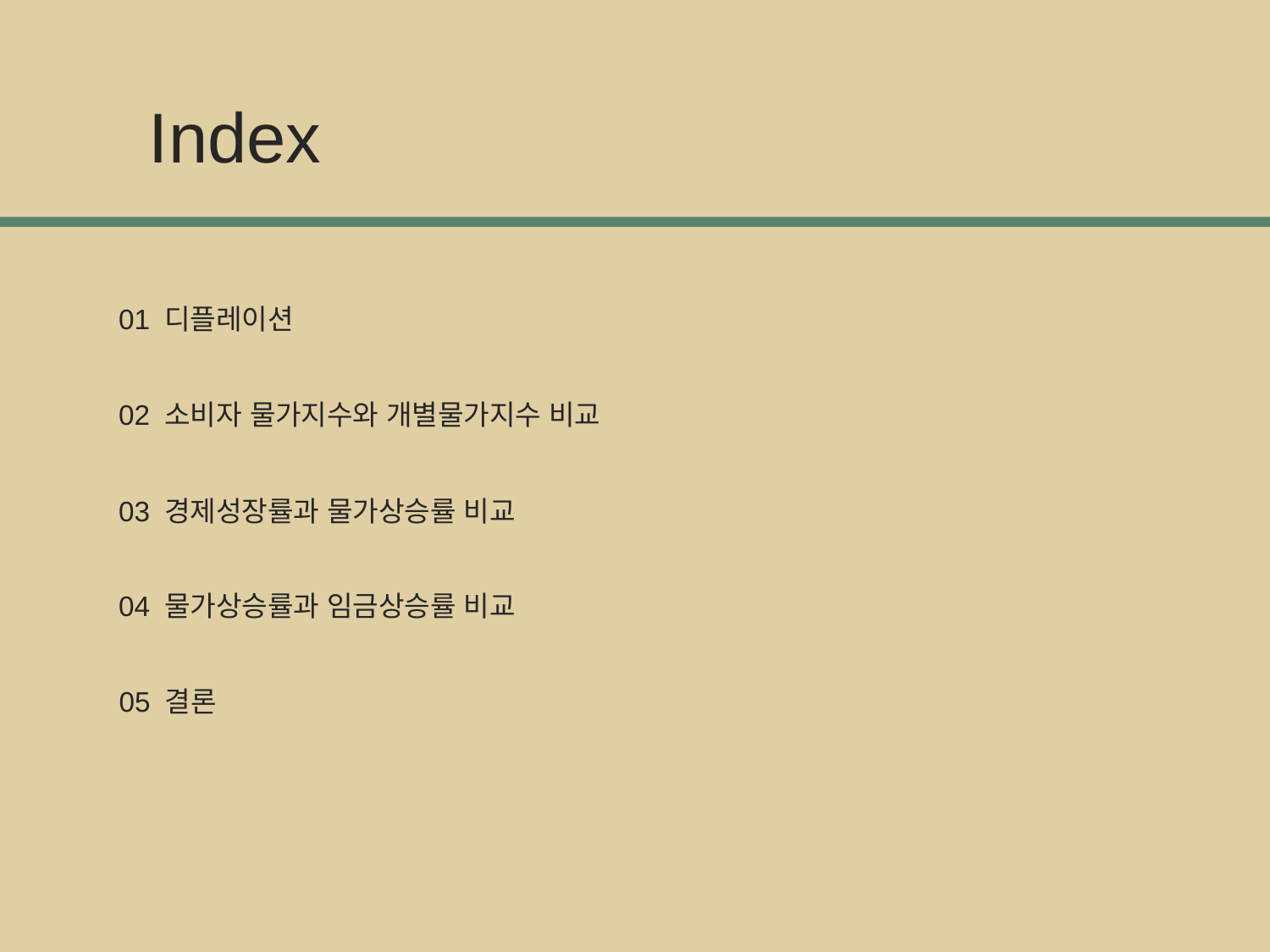

Index

01 디플레이션
02 소비자 물가지수와 개별물가지수 비교
03 경제성장률과 물가상승률 비교
04 물가상승률과 임금상승률 비교
05 결론